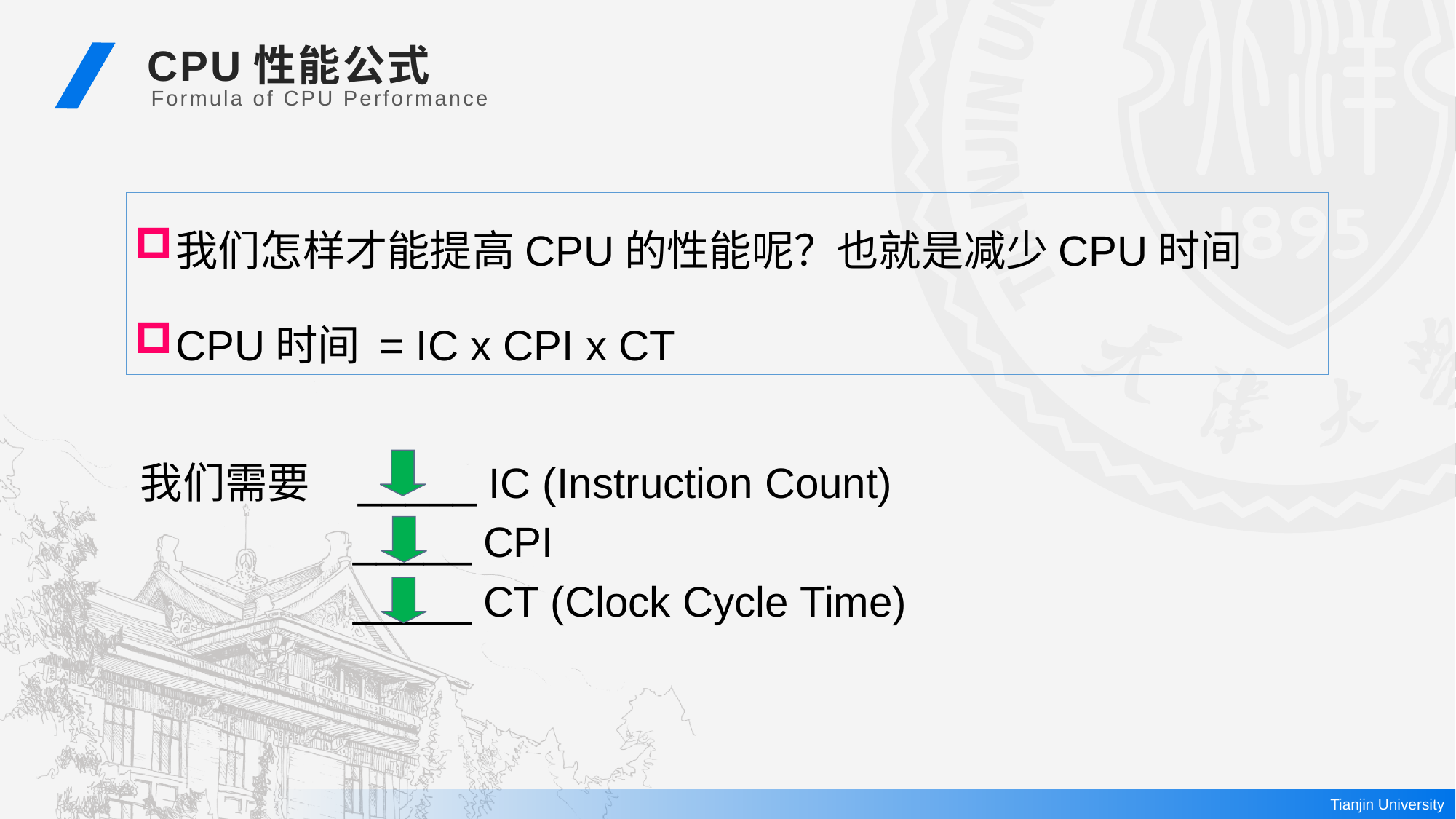

CPU性能公式
   Formula of CPU Performance
我们怎样才能提高CPU的性能呢？也就是减少CPU时间
CPU时间 = IC x CPI x CT
我们需要	_____ IC (Instruction Count)
                  _____ CPI
                  _____ CT (Clock Cycle Time)